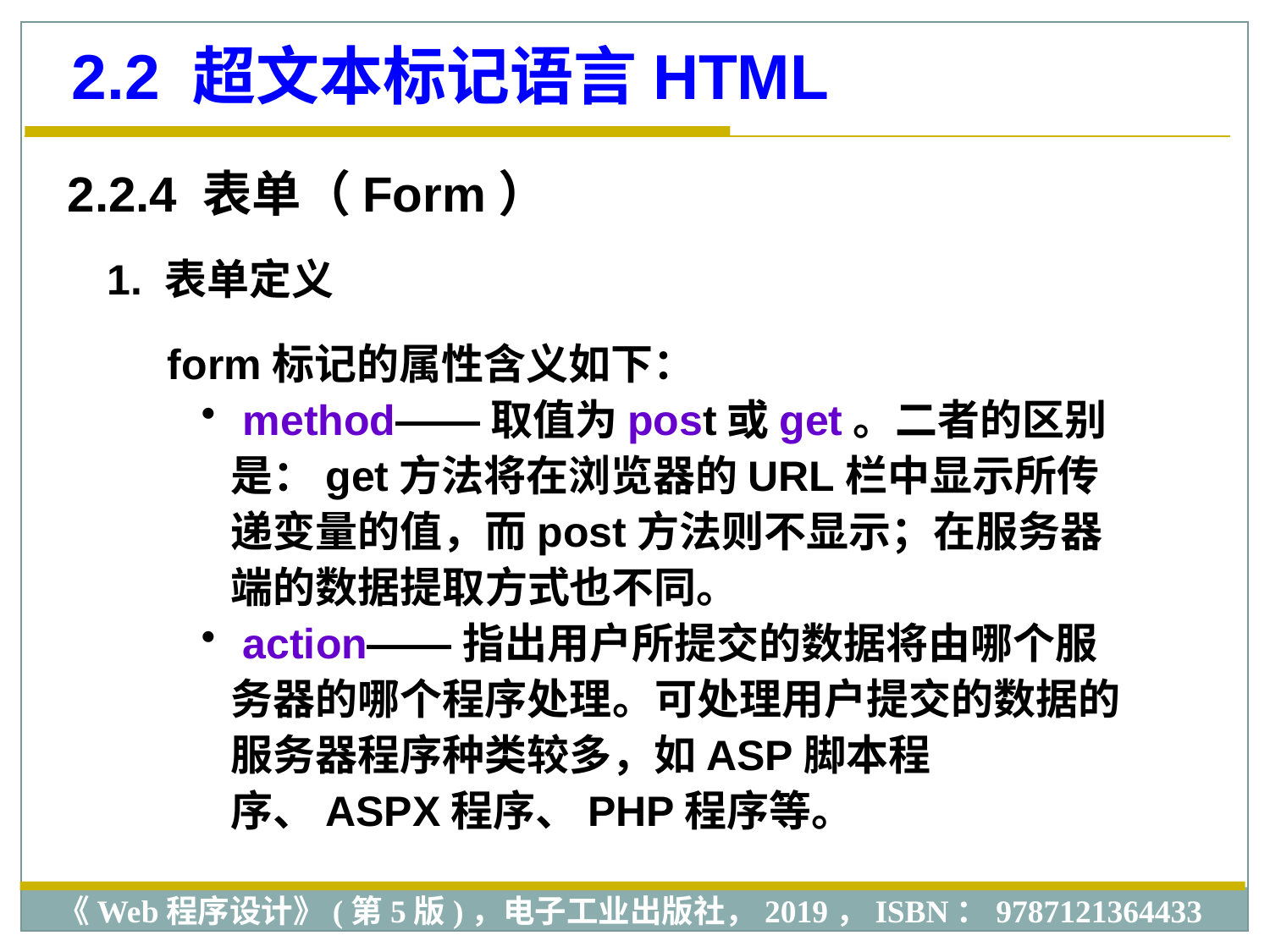

2.2 超文本标记语言HTML
2.2.4 表单（Form）
1. 表单定义

form标记的属性含义如下：
 method——取值为post或get。二者的区别是：get方法将在浏览器的URL栏中显示所传递变量的值，而post方法则不显示；在服务器端的数据提取方式也不同。
 action——指出用户所提交的数据将由哪个服务器的哪个程序处理。可处理用户提交的数据的服务器程序种类较多，如ASP脚本程序、ASPX程序、PHP程序等。